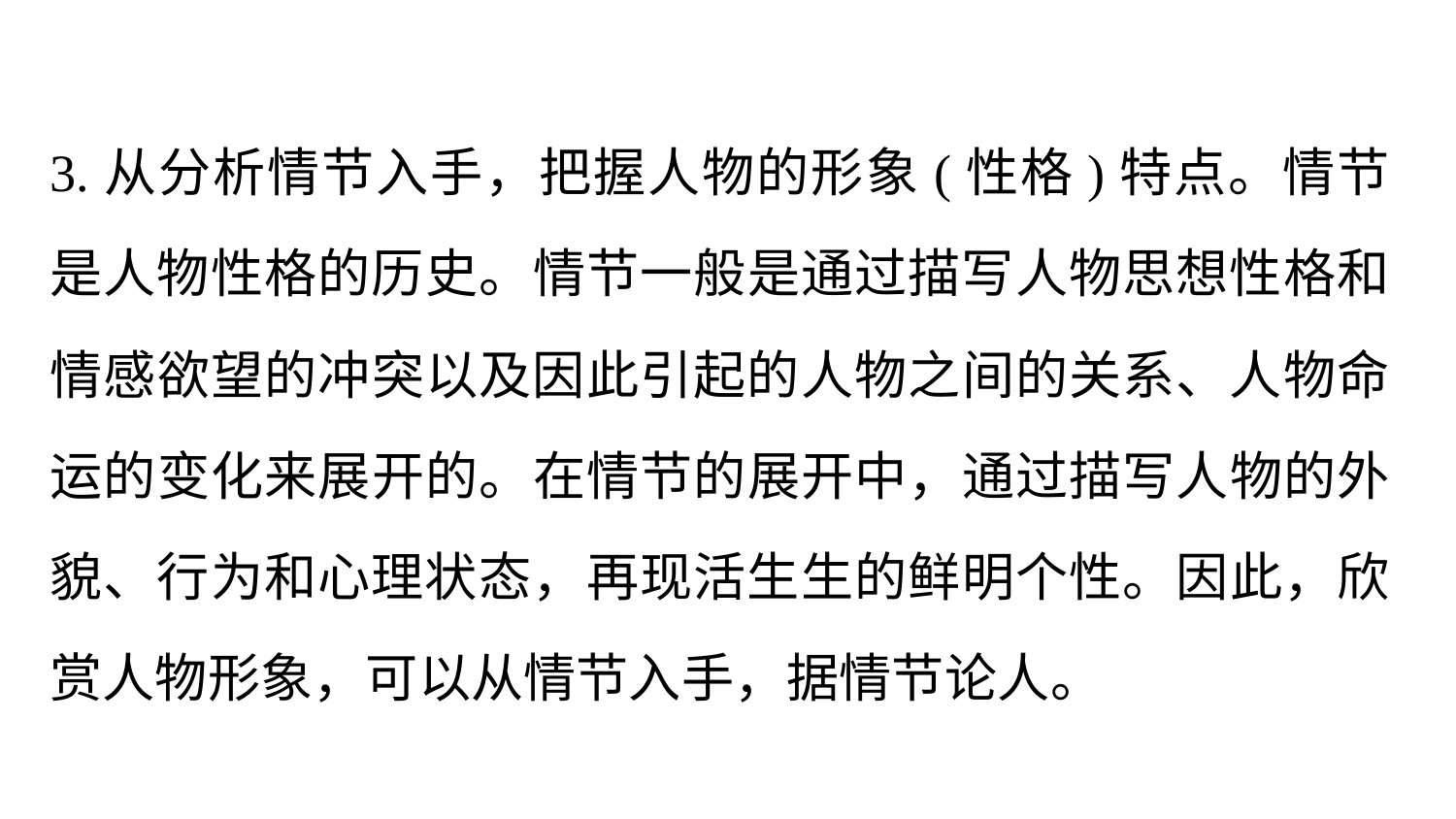

3.从分析情节入手，把握人物的形象(性格)特点。情节是人物性格的历史。情节一般是通过描写人物思想性格和情感欲望的冲突以及因此引起的人物之间的关系、人物命运的变化来展开的。在情节的展开中，通过描写人物的外貌、行为和心理状态，再现活生生的鲜明个性。因此，欣赏人物形象，可以从情节入手，据情节论人。